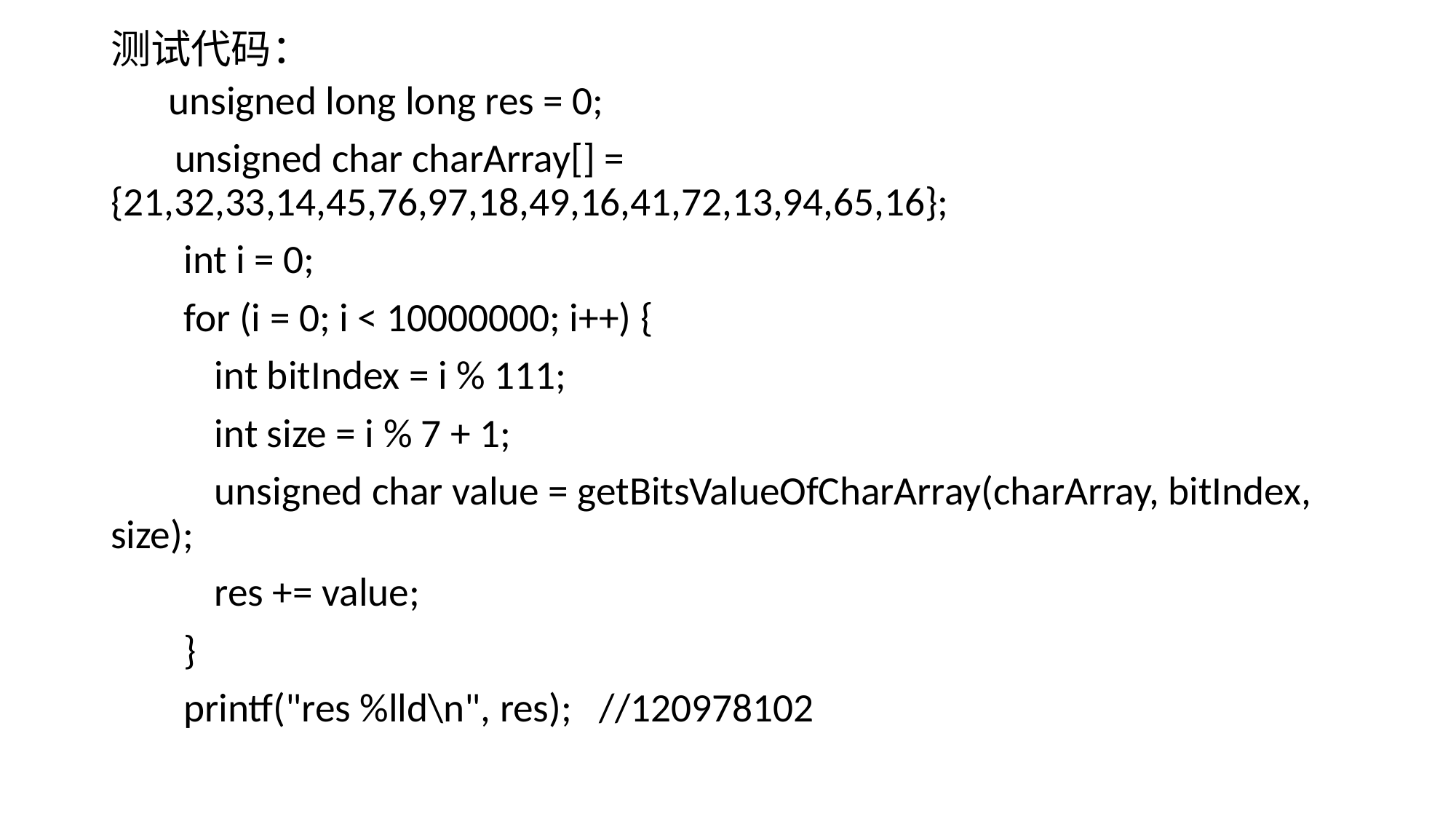

测试代码：
unsigned long long res = 0;
       unsigned char charArray[] = {21,32,33,14,45,76,97,18,49,16,41,72,13,94,65,16};
        int i = 0;
        for (i = 0; i < 10000000; i++) {
	int bitIndex = i % 111;
	int size = i % 7 + 1;
	unsigned char value = getBitsValueOfCharArray(charArray, bitIndex, size);
	res += value;
        }
        printf("res %lld\n", res);   //120978102